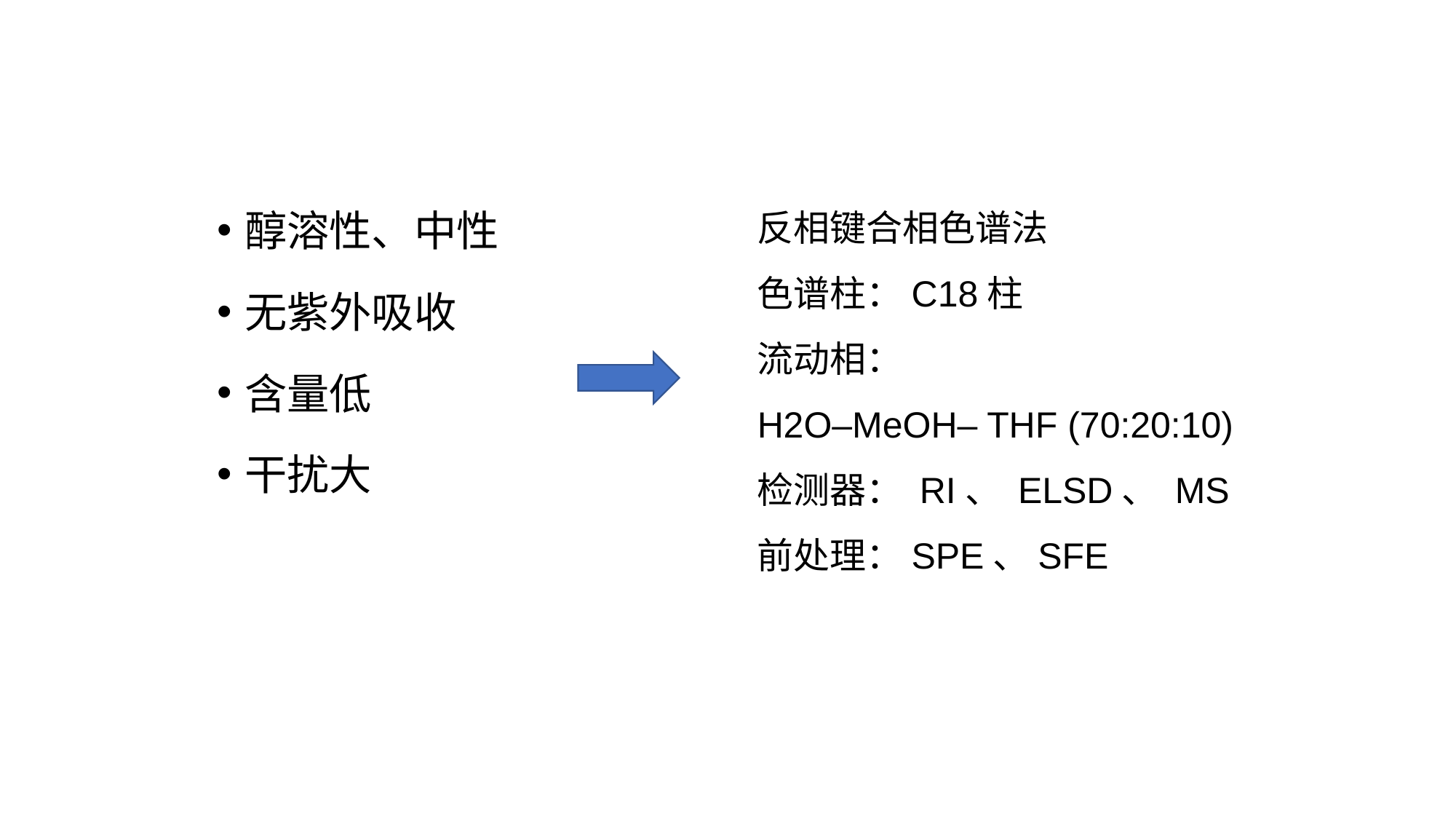

反相键合相色谱法
色谱柱：C18柱
流动相：
H2O–MeOH– THF (70:20:10)
检测器： RI、 ELSD、 MS
前处理：SPE、SFE
醇溶性、中性
无紫外吸收
含量低
干扰大